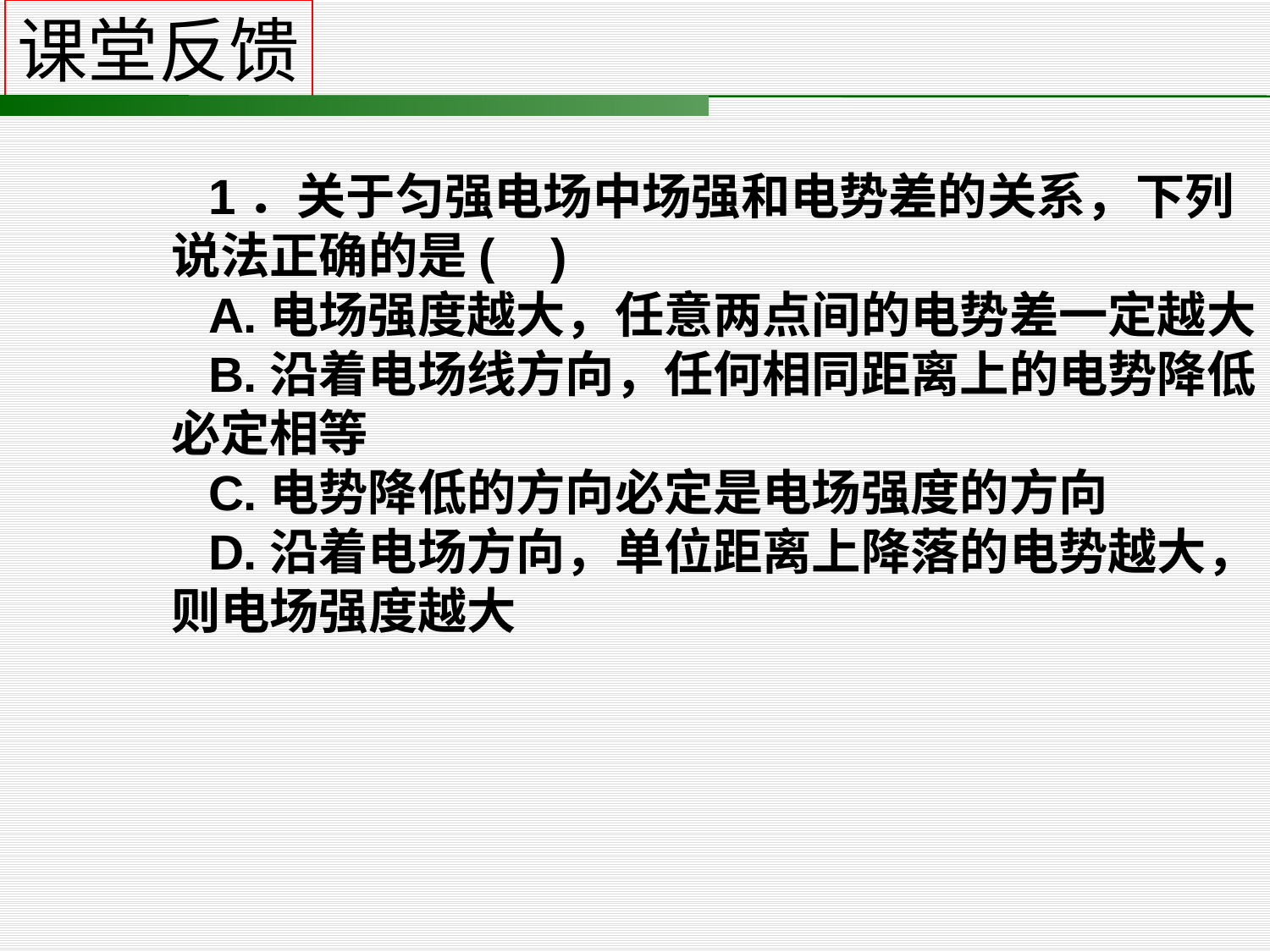

课堂反馈

1．关于匀强电场中场强和电势差的关系，下列说法正确的是(    )
A.电场强度越大，任意两点间的电势差一定越大
B.沿着电场线方向，任何相同距离上的电势降低必定相等
C.电势降低的方向必定是电场强度的方向
D.沿着电场方向，单位距离上降落的电势越大，则电场强度越大